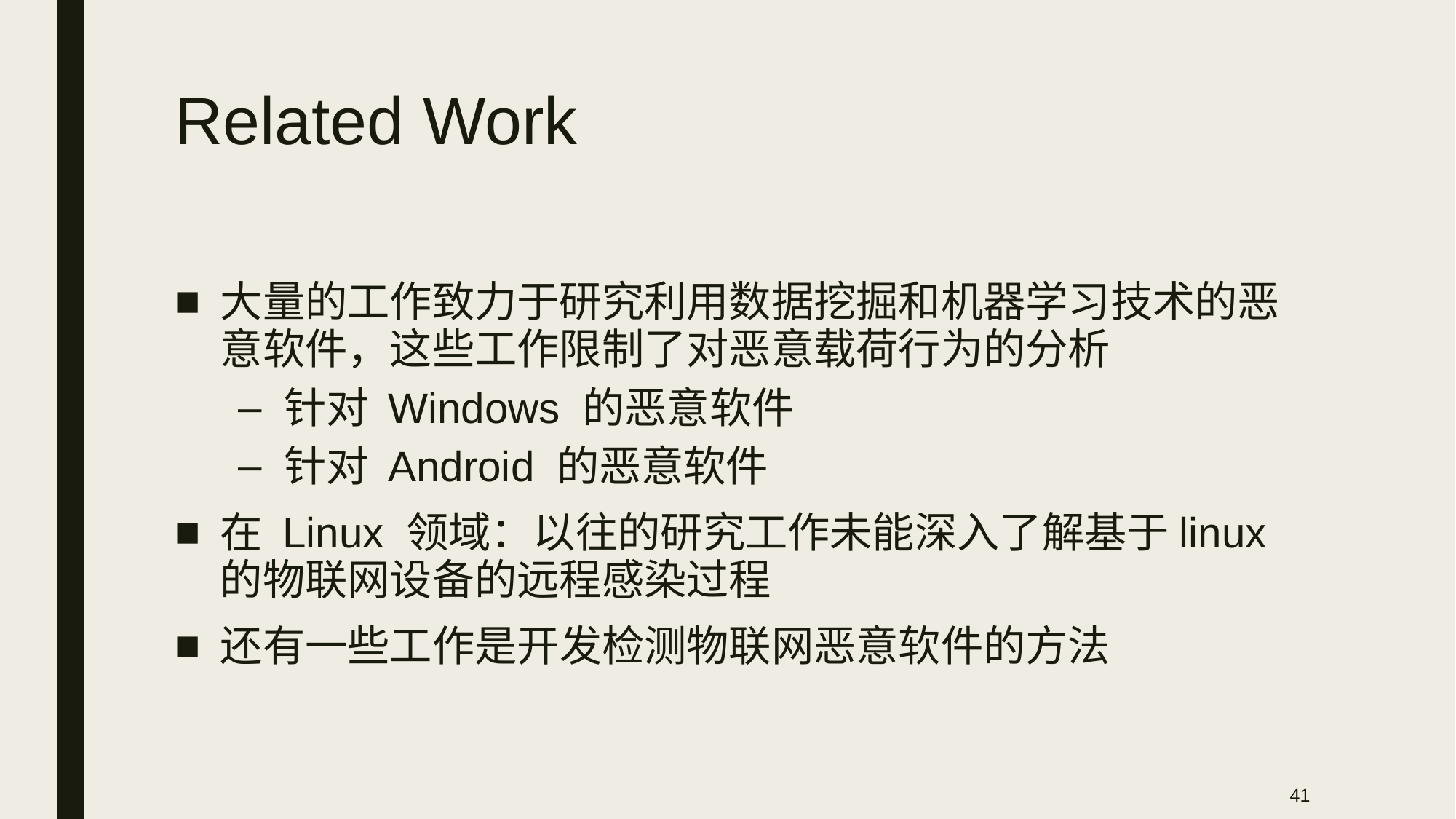

# Related Work
大量的工作致力于研究利用数据挖掘和机器学习技术的恶意软件，这些工作限制了对恶意载荷行为的分析
针对 Windows 的恶意软件
针对 Android 的恶意软件
在 Linux 领域：以往的研究工作未能深入了解基于linux的物联网设备的远程感染过程
还有一些工作是开发检测物联网恶意软件的方法
41